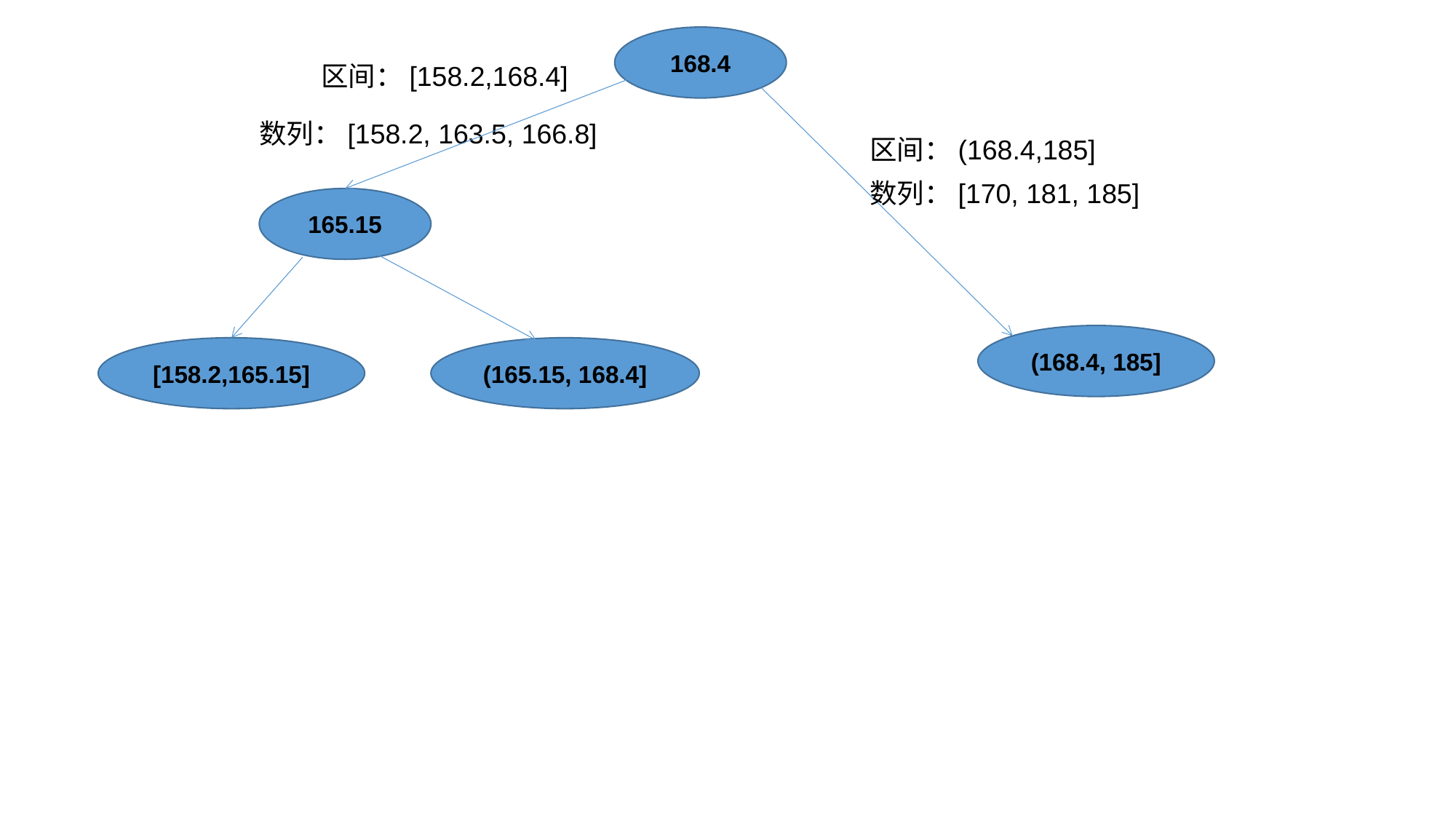

168.4
区间：[158.2,168.4]
数列：[158.2, 163.5, 166.8]
区间：(168.4,185]
数列：[170, 181, 185]
165.15
(168.4, 185]
[158.2,165.15]
(165.15, 168.4]